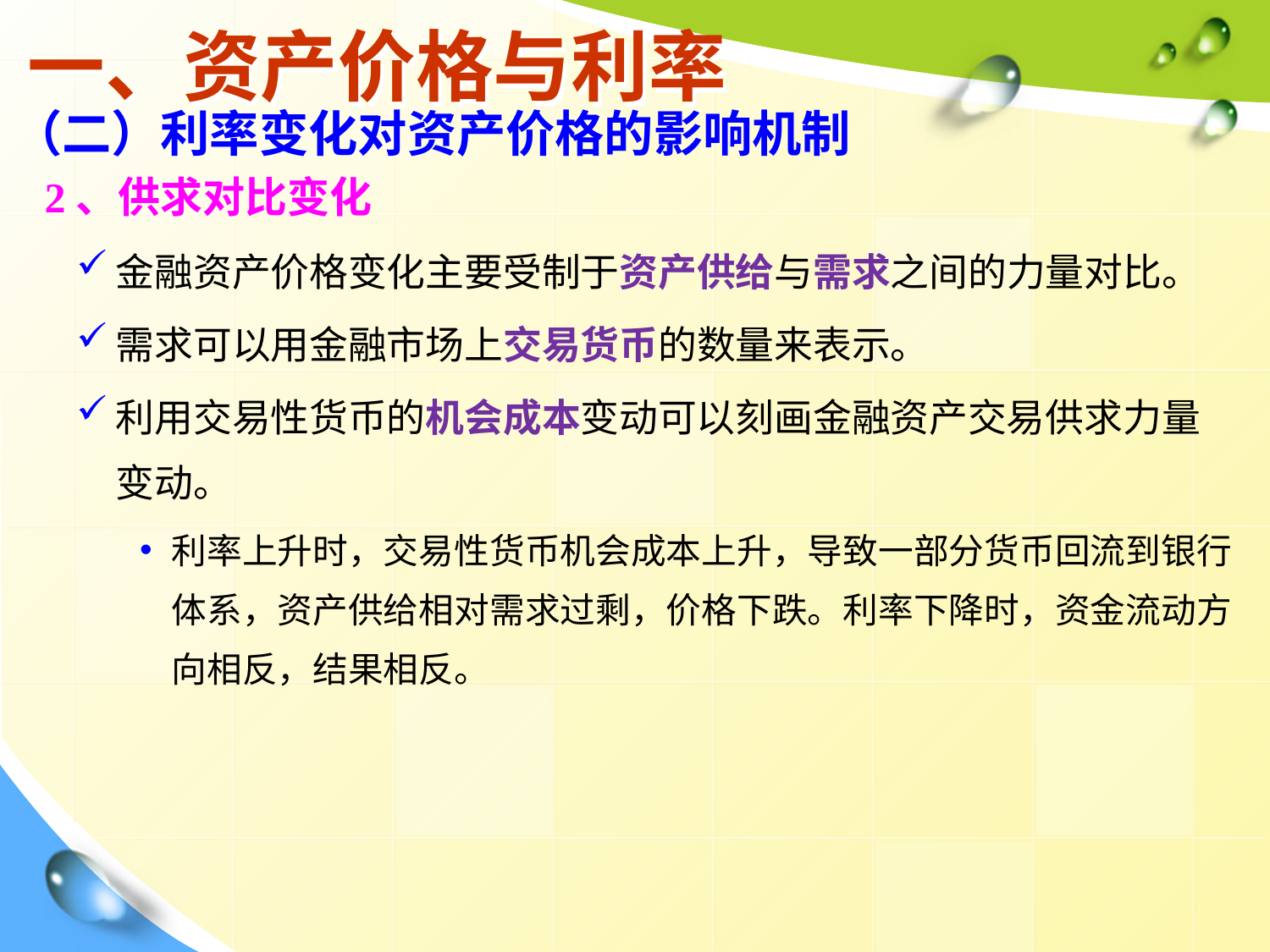

# 一、资产价格与利率
（二）利率变化对资产价格的影响机制
   2、供求对比变化
金融资产价格变化主要受制于资产供给与需求之间的力量对比。
需求可以用金融市场上交易货币的数量来表示。
利用交易性货币的机会成本变动可以刻画金融资产交易供求力量变动。
利率上升时，交易性货币机会成本上升，导致一部分货币回流到银行体系，资产供给相对需求过剩，价格下跌。利率下降时，资金流动方向相反，结果相反。